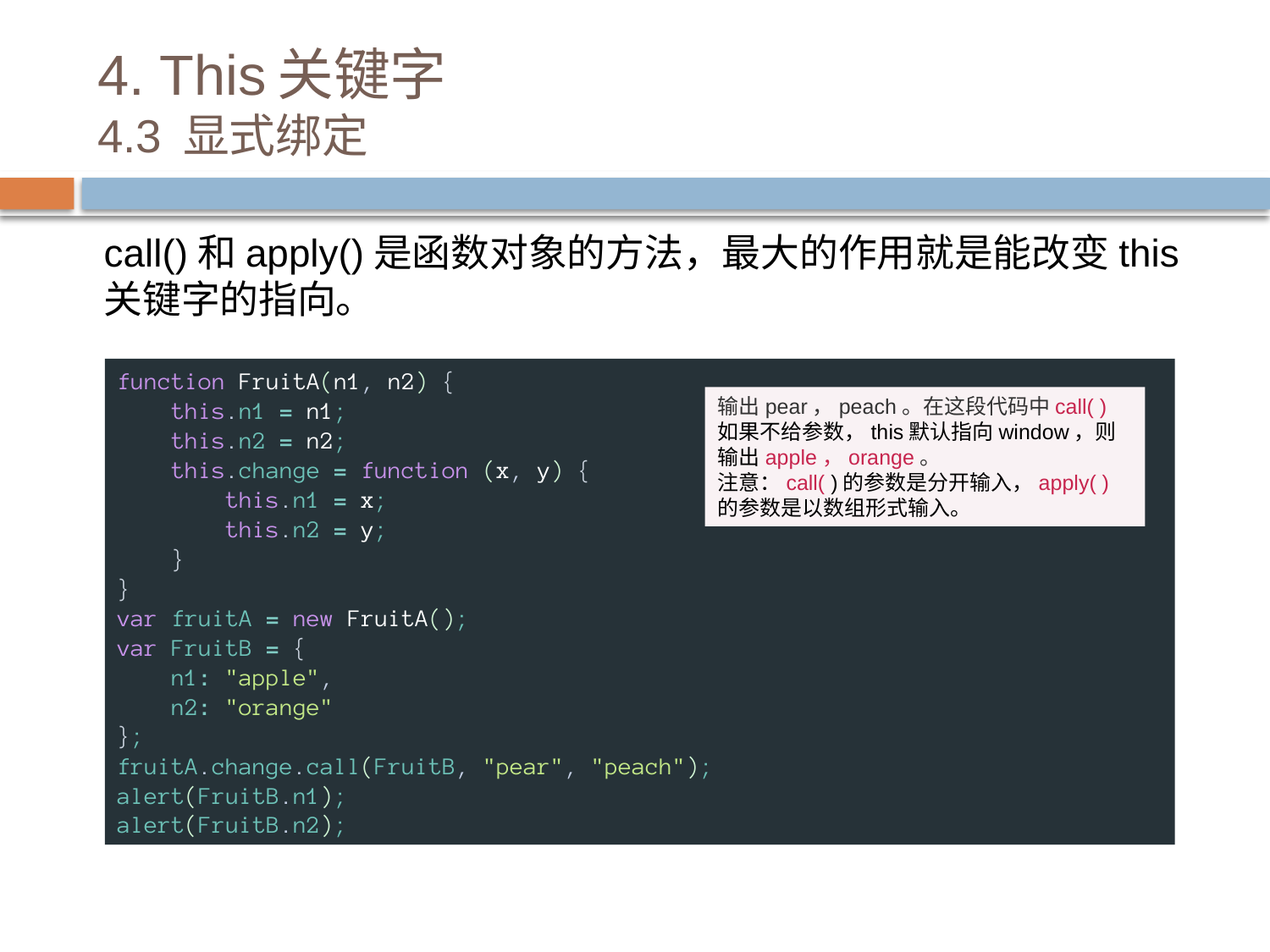

# 4. This关键字 4.3 显式绑定
call()和apply()是函数对象的方法，最大的作用就是能改变this关键字的指向。

function FruitA(n1, n2) {
    this.n1 = n1;
    this.n2 = n2;
    this.change = function (x, y) {
        this.n1 = x;
        this.n2 = y;
    }
}
var fruitA = new FruitA();
var FruitB = {
    n1: "apple",
    n2: "orange"
};
fruitA.change.call(FruitB, "pear", "peach");
alert(FruitB.n1);
alert(FruitB.n2);
输出pear，peach。在这段代码中call( )如果不给参数，this默认指向window，则输出apple，orange。
注意：call( )的参数是分开输入，apply( )的参数是以数组形式输入。